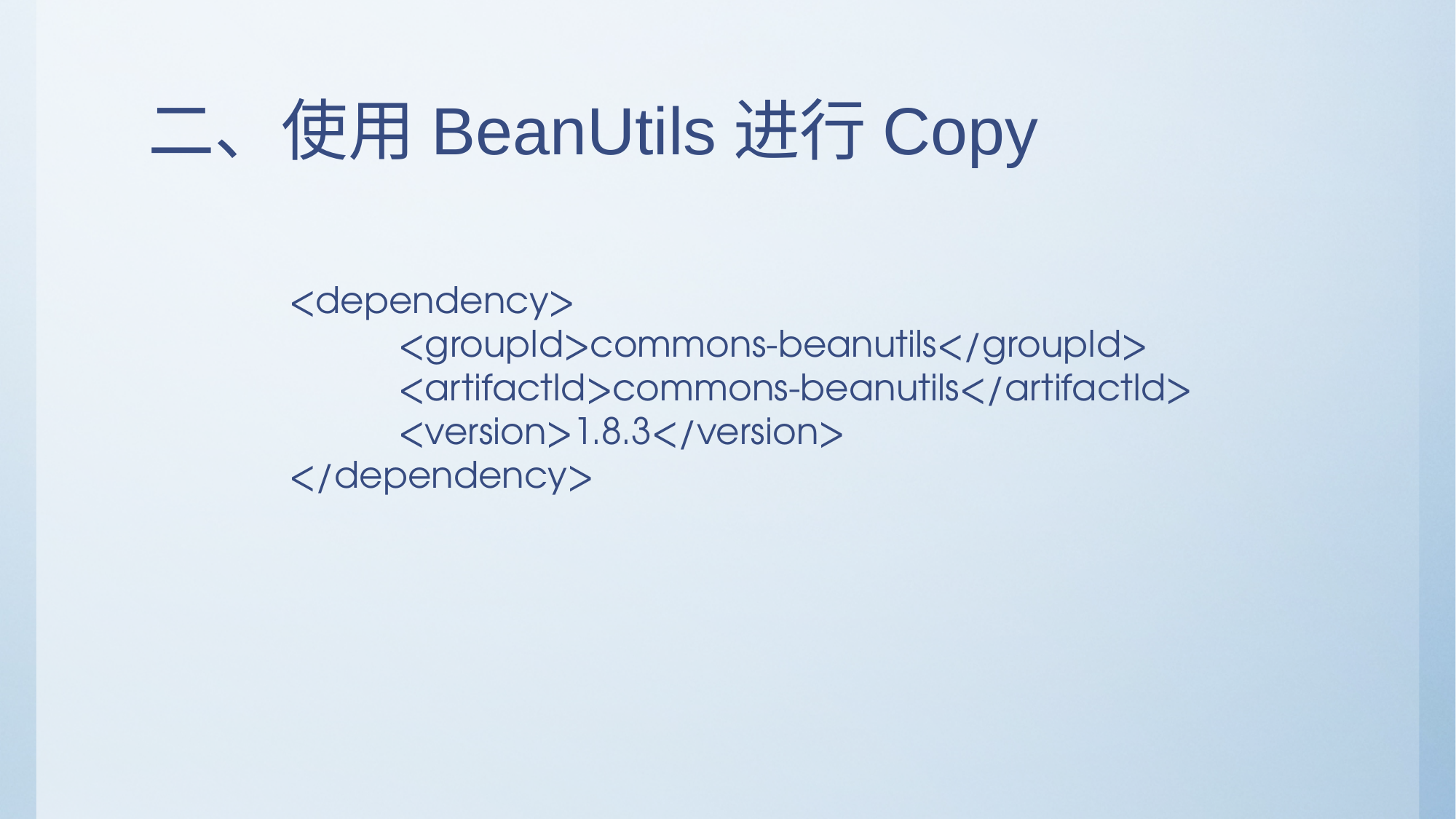

# 二、使用BeanUtils进行Copy

		<dependency>
			<groupId>commons-beanutils</groupId>
			<artifactId>commons-beanutils</artifactId>
			<version>1.8.3</version>
		</dependency>